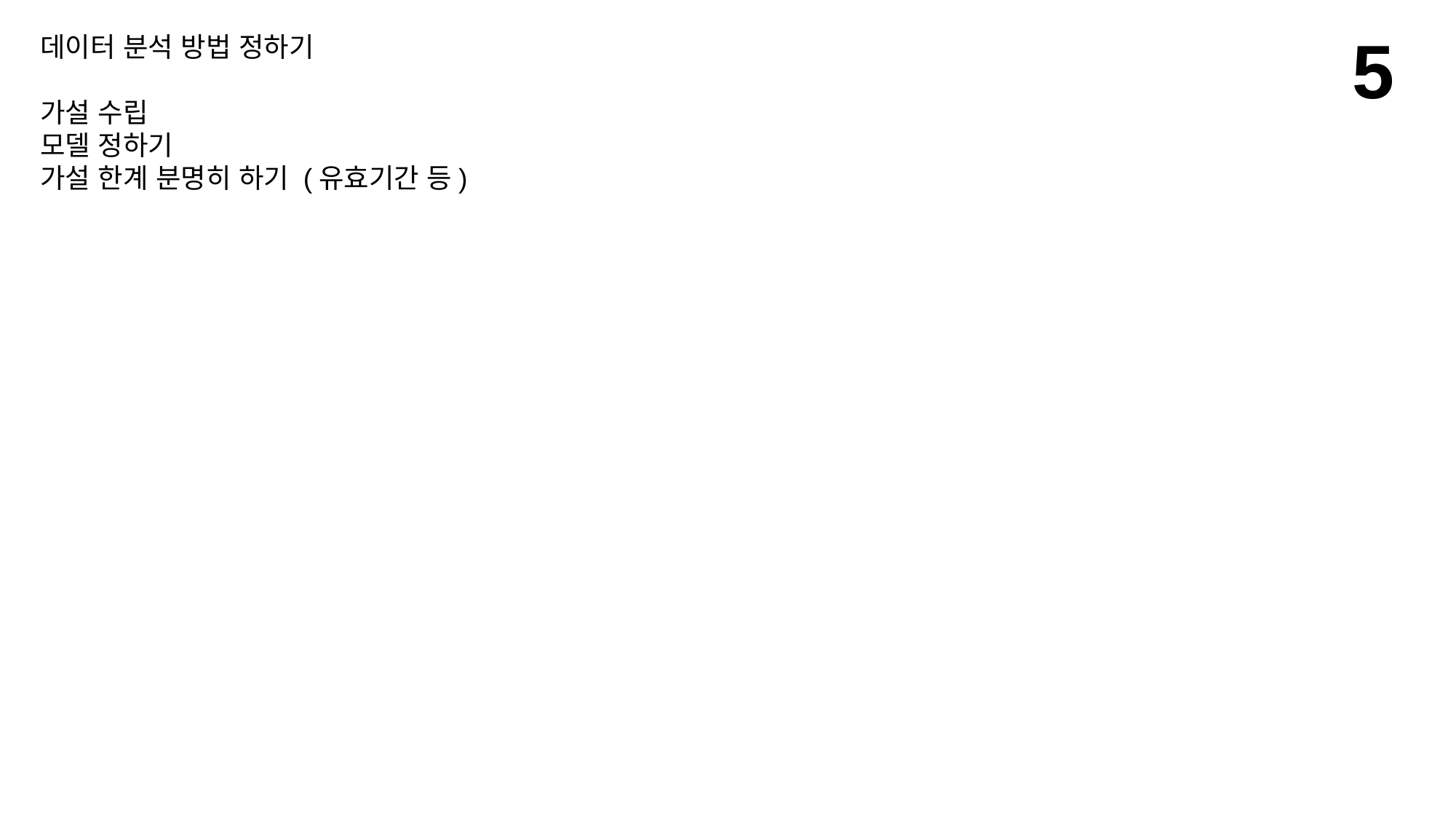

5
데이터 분석 방법 정하기

가설 수립
모델 정하기
가설 한계 분명히 하기 (유효기간 등)